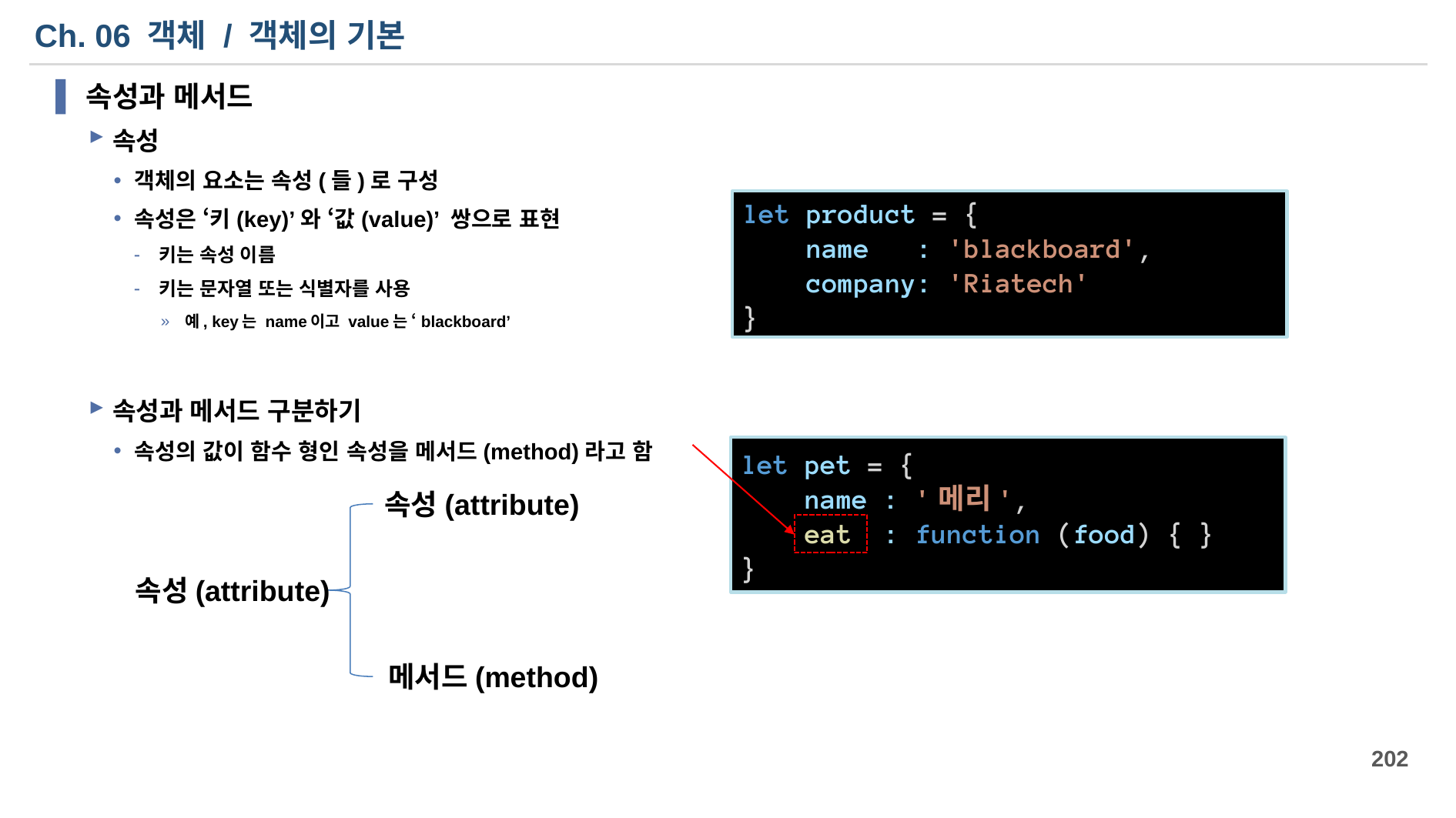

# Ch. 06 객체 / 객체의 기본
속성과 메서드
속성
객체의 요소는 속성(들)로 구성
속성은 ‘키(key)’와 ‘값(value)’ 쌍으로 표현
키는 속성 이름
키는 문자열 또는 식별자를 사용
예, key는 name이고 value는 ‘blackboard’

속성과 메서드 구분하기
속성의 값이 함수 형인 속성을 메서드(method)라고 함

let product = {
    name   : 'blackboard',
    company: 'Riatech'
}
let pet = {
    name : '메리',
    eat  : function (food) { }
}
속성(attribute)

속성(attribute)
메서드(method)
202